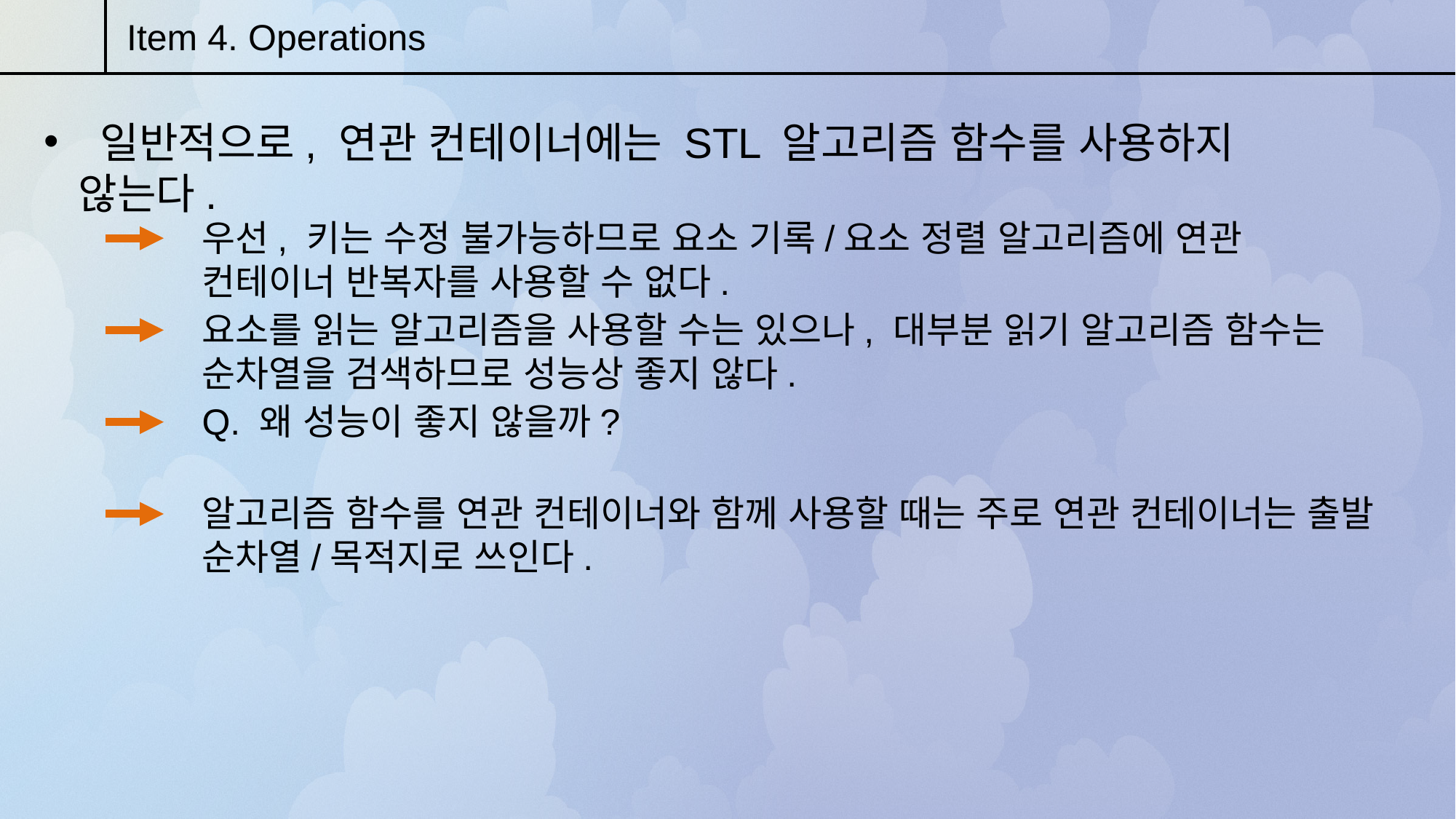

Item 4. Operations
 일반적으로, 연관 컨테이너에는 STL 알고리즘 함수를 사용하지 않는다.
우선, 키는 수정 불가능하므로 요소 기록/요소 정렬 알고리즘에 연관 컨테이너 반복자를 사용할 수 없다.
요소를 읽는 알고리즘을 사용할 수는 있으나, 대부분 읽기 알고리즘 함수는 순차열을 검색하므로 성능상 좋지 않다.
Q. 왜 성능이 좋지 않을까?
알고리즘 함수를 연관 컨테이너와 함께 사용할 때는 주로 연관 컨테이너는 출발 순차열/목적지로 쓰인다.